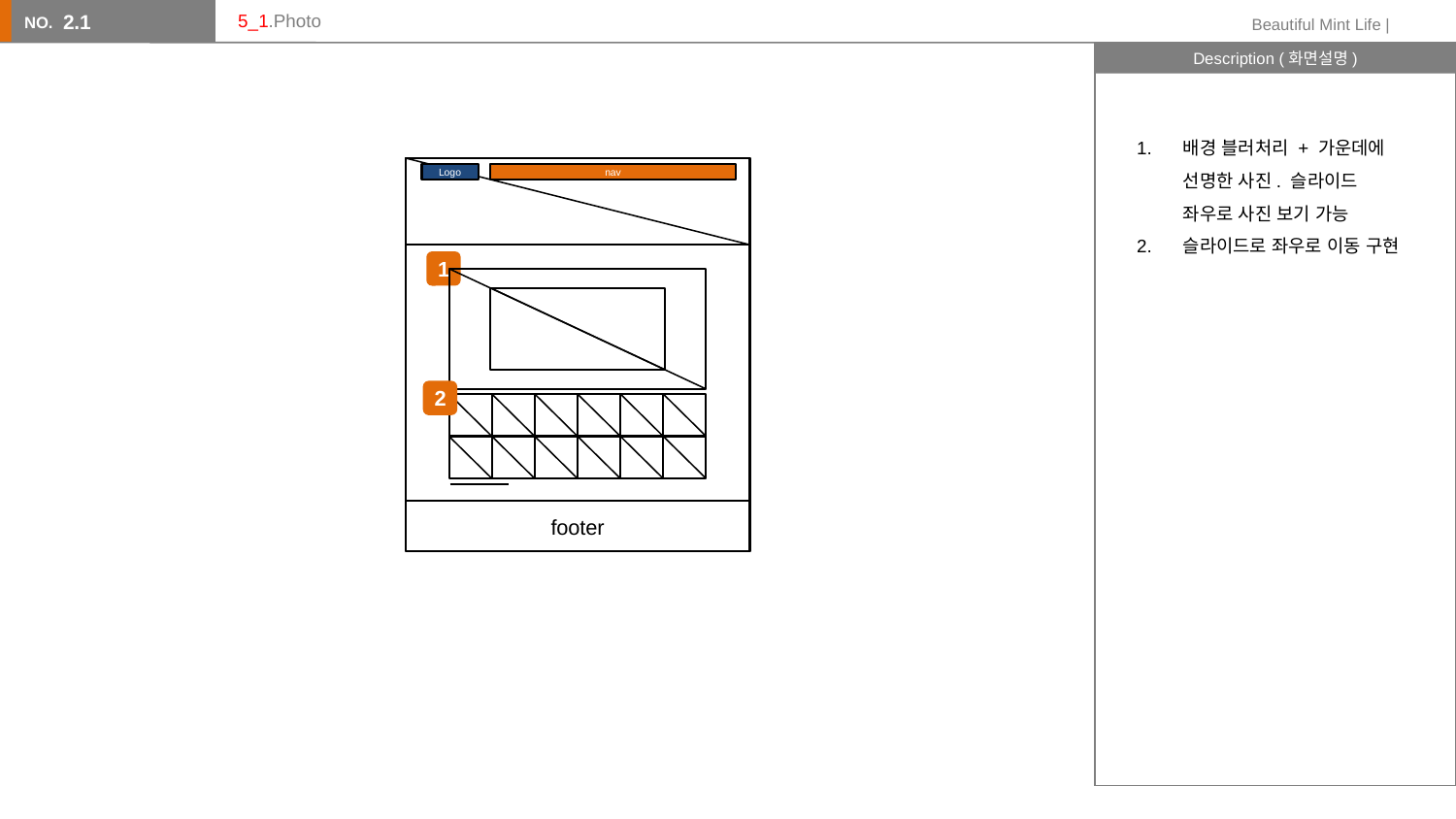

2.1
# 5_1.Photo
배경 블러처리 + 가운데에 선명한 사진. 슬라이드 좌우로 사진 보기 가능
슬라이드로 좌우로 이동 구현

Logo
nav
1

2

footer